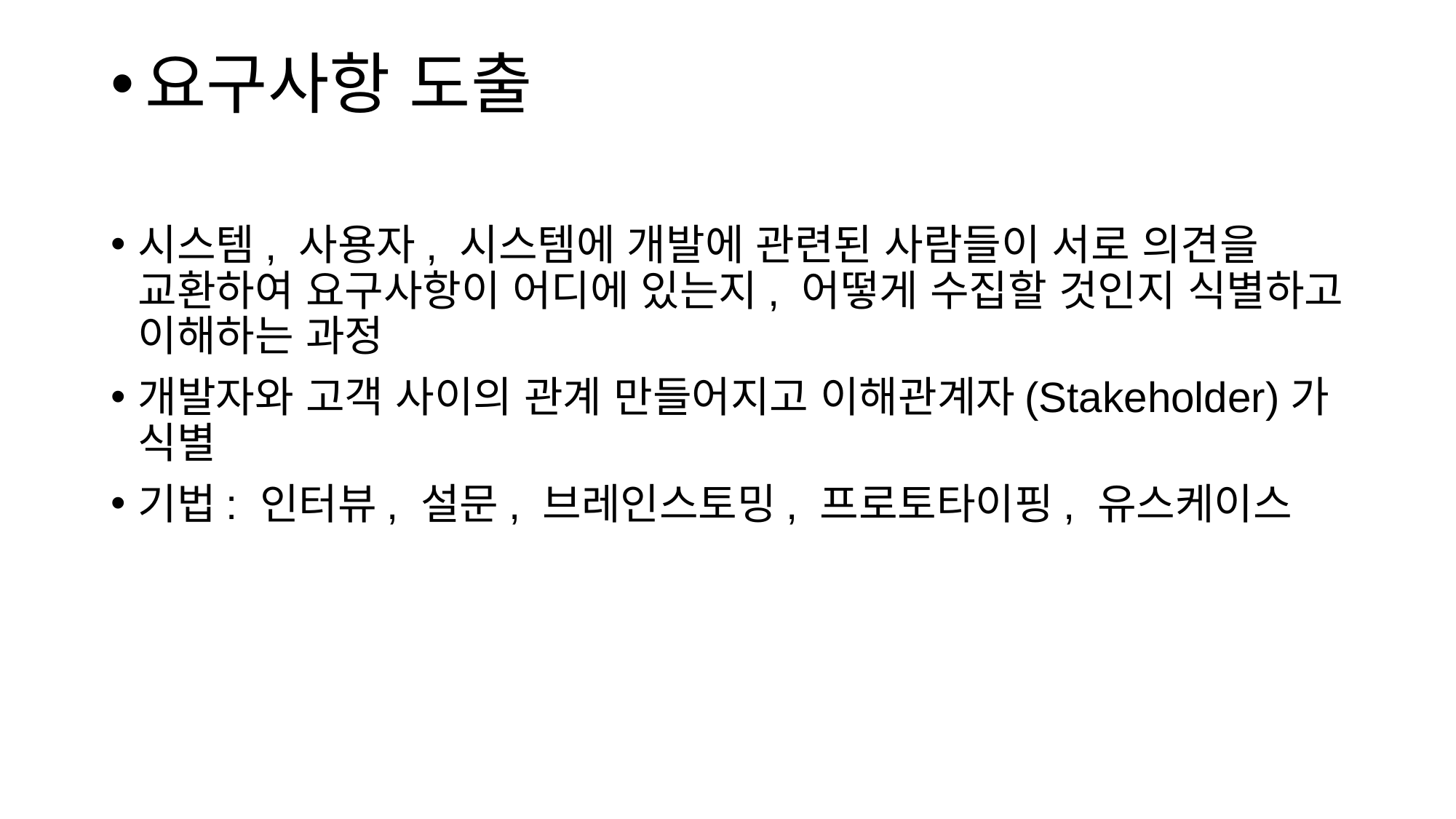

# 요구사항 도출

시스템, 사용자, 시스템에 개발에 관련된 사람들이 서로 의견을 교환하여 요구사항이 어디에 있는지, 어떻게 수집할 것인지 식별하고 이해하는 과정
개발자와 고객 사이의 관계 만들어지고 이해관계자(Stakeholder)가 식별
기법: 인터뷰, 설문, 브레인스토밍, 프로토타이핑, 유스케이스